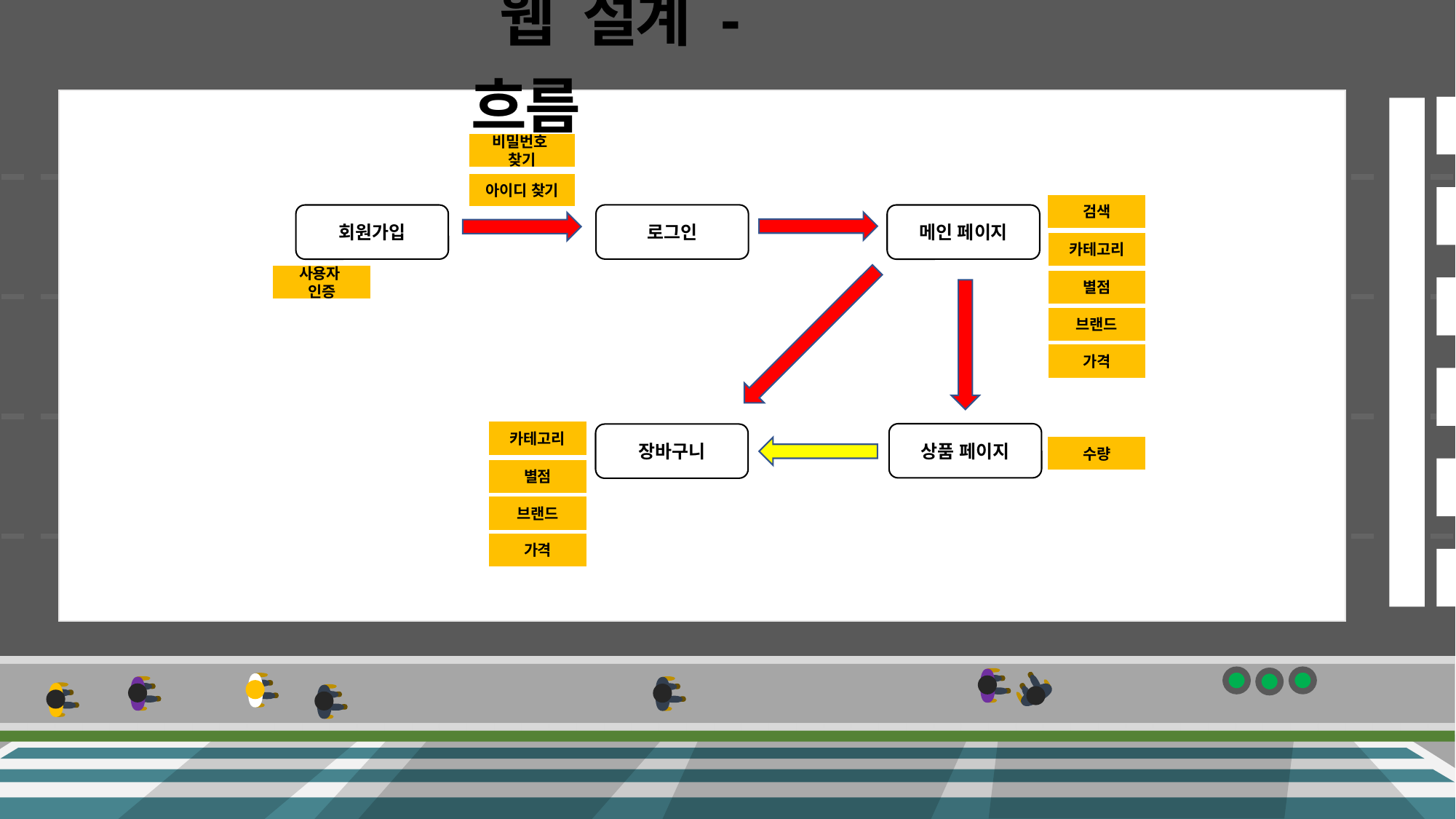

웹  설계 - 흐름

비밀번호
찾기
아이디 찾기
검색
로그인
회원가입
메인 페이지

카테고리
사용자
인증
별점
브랜드

가격
카테고리
상품 페이지
장바구니
수량

별점
브랜드
가격